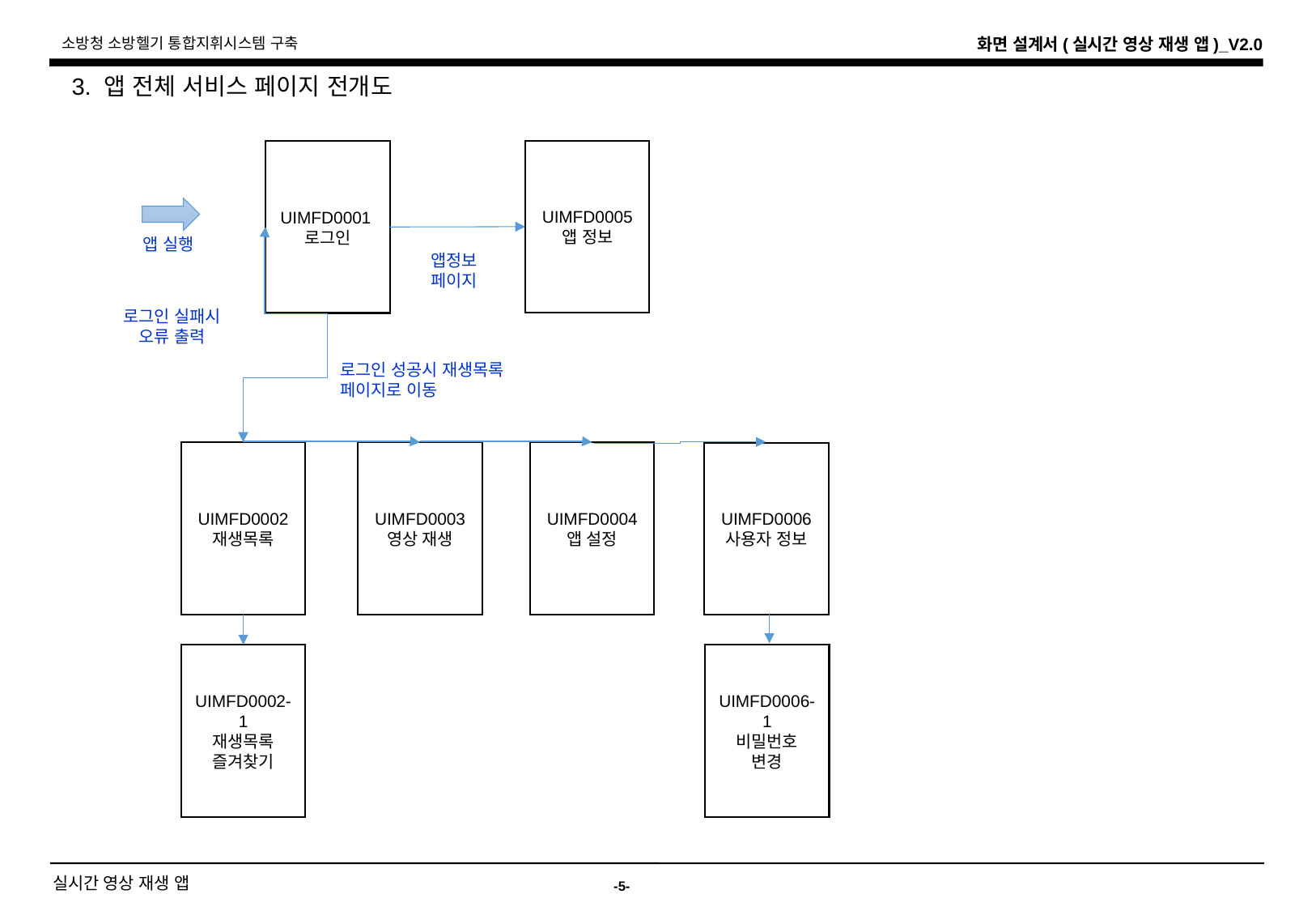

소방청 소방헬기 통합지휘시스템 구축
3. 앱 전체 서비스 페이지 전개도
UIMFD0005
앱 정보
UIMFD0001로그인

앱 실행
앱정보 페이지
로그인 실패시
오류 출력
로그인 성공시 재생목록 페이지로 이동
UIMFD0002
재생목록
UIMFD0003
영상 재생
UIMFD0004
앱 설정
UIMFD0006
사용자 정보
UIMFD0006-1
비밀번호
변경
UIMFD0002-1
재생목록
즐겨찾기